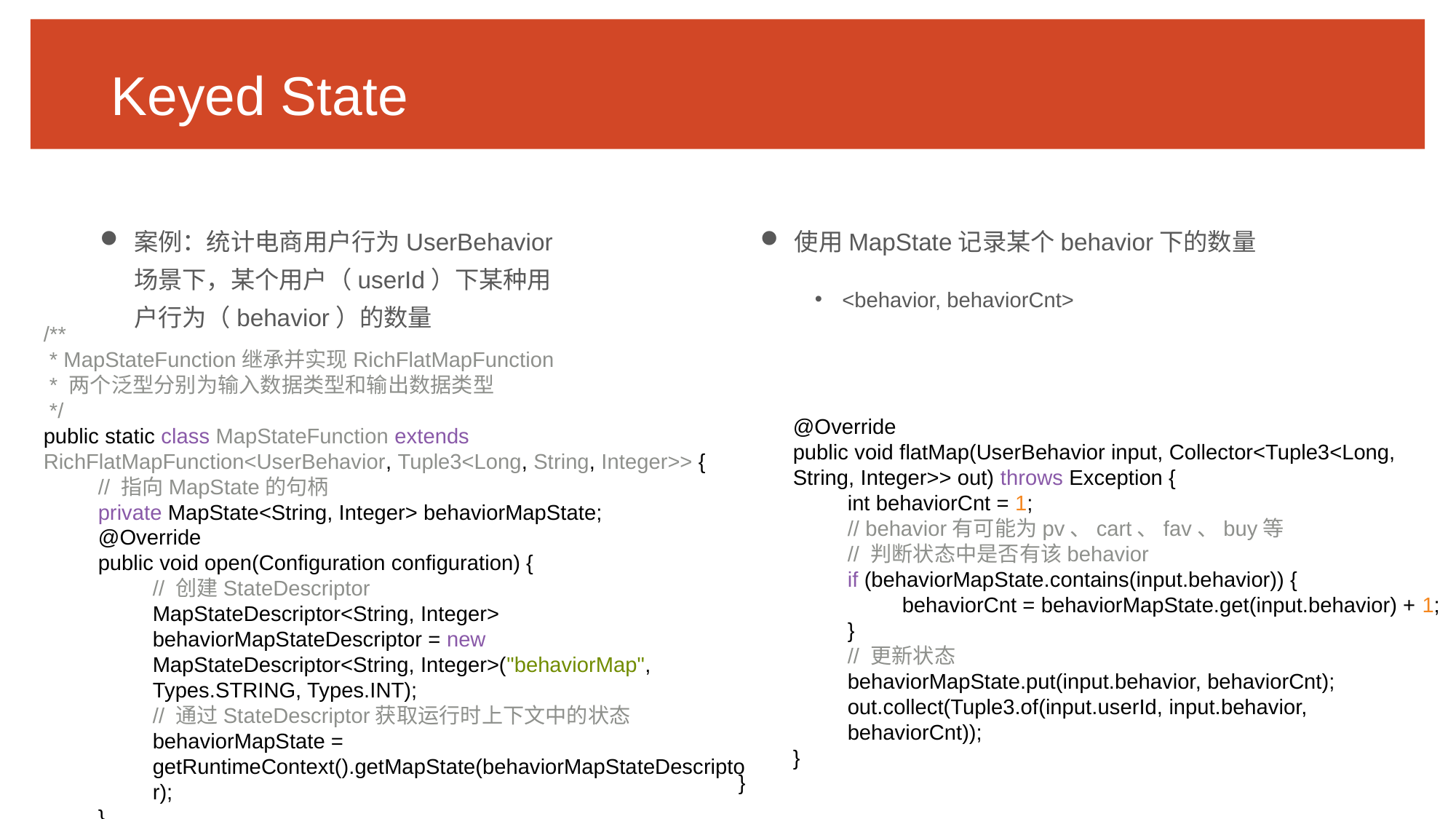

# Keyed State
案例：统计电商用户行为UserBehavior场景下，某个用户（userId）下某种用户行为（behavior）的数量
使用MapState记录某个behavior下的数量
<behavior, behaviorCnt>
/**
 * MapStateFunction继承并实现RichFlatMapFunction
 * 两个泛型分别为输入数据类型和输出数据类型
 */
public static class MapStateFunction extends RichFlatMapFunction<UserBehavior, Tuple3<Long, String, Integer>> {
// 指向MapState的句柄
private MapState<String, Integer> behaviorMapState;
@Override
public void open(Configuration configuration) {
// 创建StateDescriptor
MapStateDescriptor<String, Integer> behaviorMapStateDescriptor = new MapStateDescriptor<String, Integer>("behaviorMap", Types.STRING, Types.INT);
// 通过StateDescriptor获取运行时上下文中的状态
behaviorMapState = getRuntimeContext().getMapState(behaviorMapStateDescriptor);
}

@Override
public void flatMap(UserBehavior input, Collector<Tuple3<Long, String, Integer>> out) throws Exception {
int behaviorCnt = 1;
// behavior有可能为pv、cart、fav、buy等
// 判断状态中是否有该behavior
if (behaviorMapState.contains(input.behavior)) {
behaviorCnt = behaviorMapState.get(input.behavior) + 1;
}
// 更新状态
behaviorMapState.put(input.behavior, behaviorCnt); out.collect(Tuple3.of(input.userId, input.behavior, behaviorCnt));
}
}